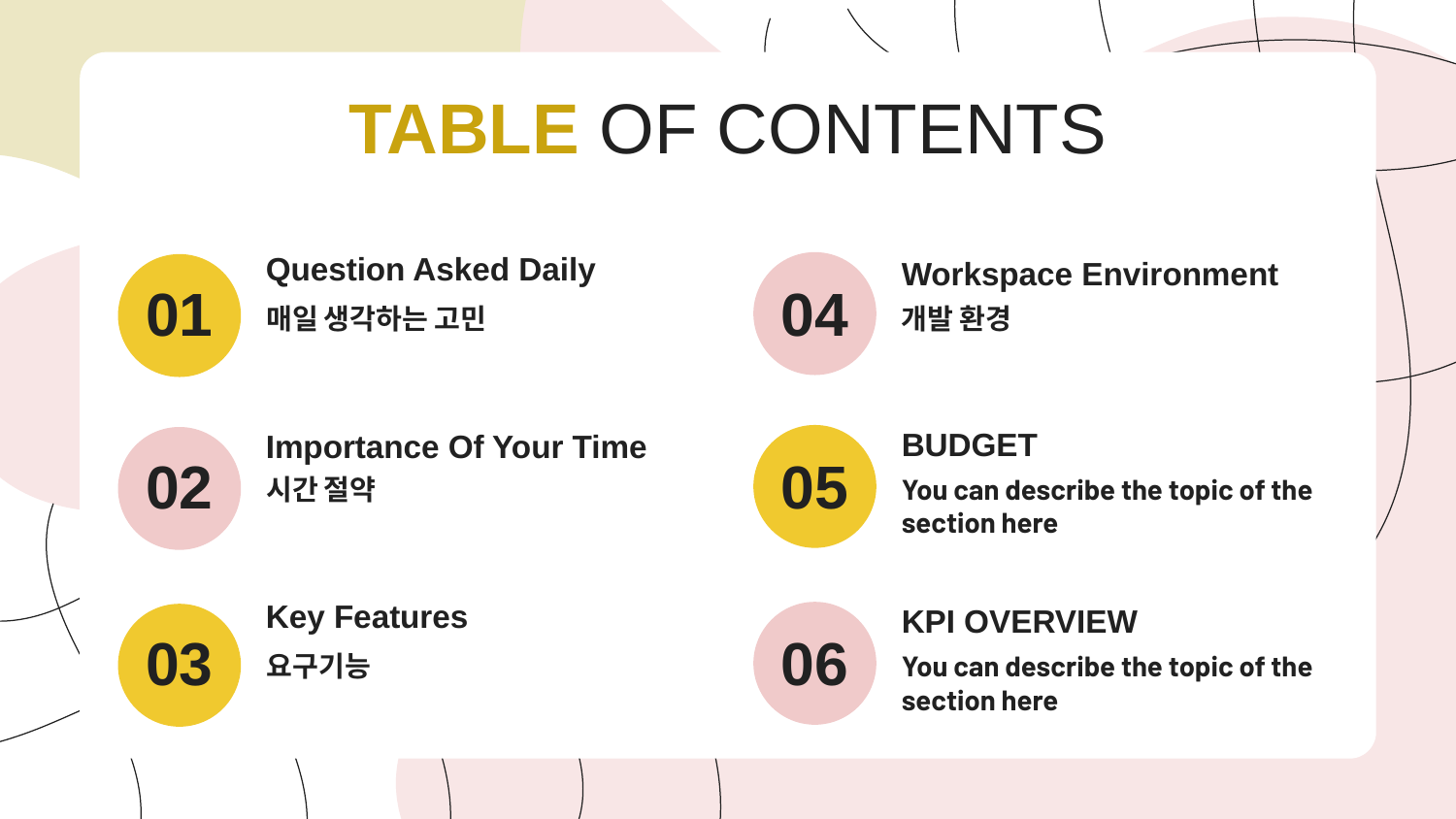

TABLE OF CONTENTS

# Question Asked Daily
Workspace Environment
01
04
매일 생각하는 고민
개발 환경

Importance Of Your Time
BUDGET

02
05
시간 절약
You can describe the topic of the section here

Key Features
KPI OVERVIEW

03
06
요구기능
You can describe the topic of the section here